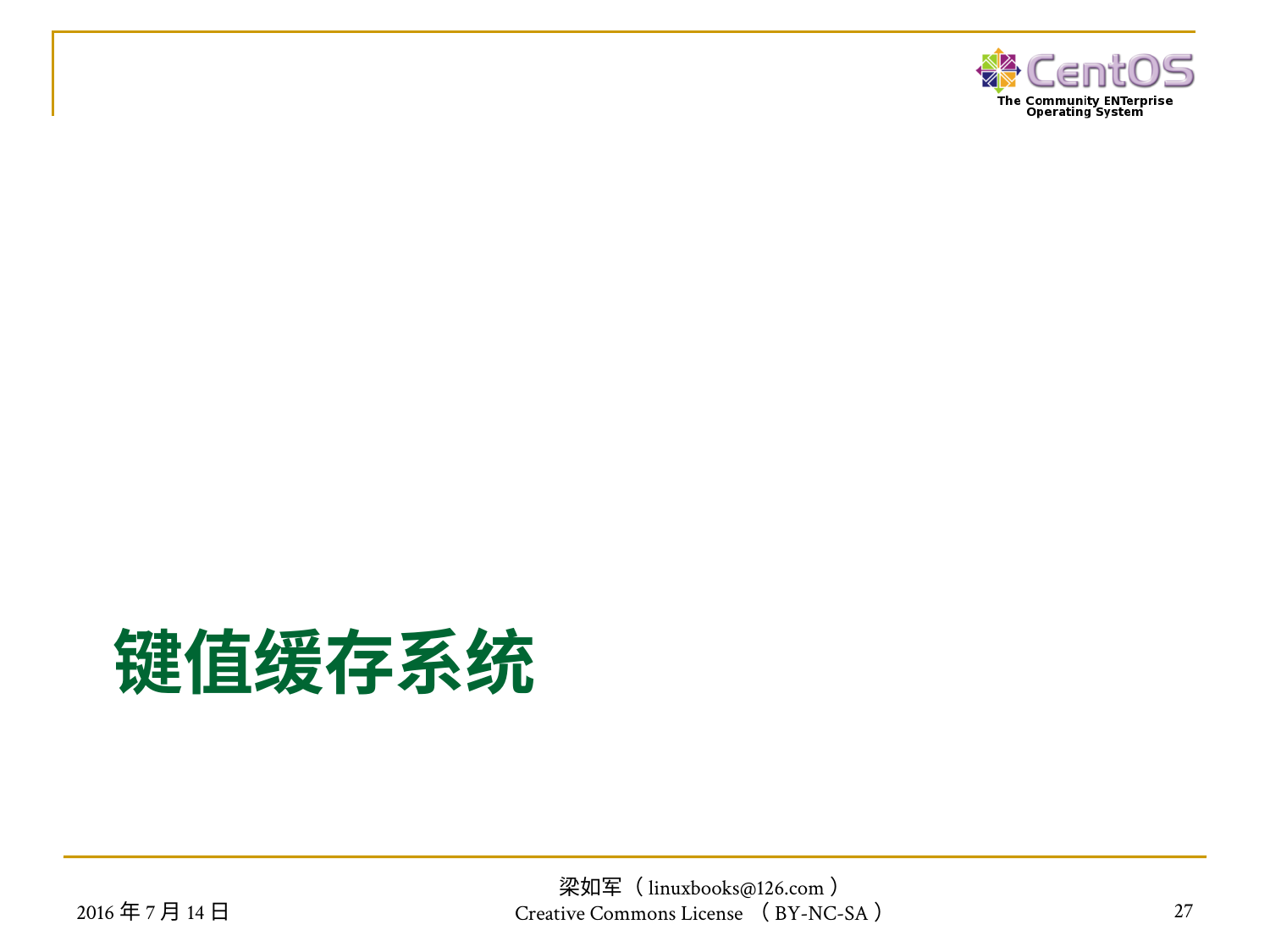

# 键值缓存系统
2016年7月14日
27
梁如军（linuxbooks@126.com）
Creative Commons License（BY-NC-SA）